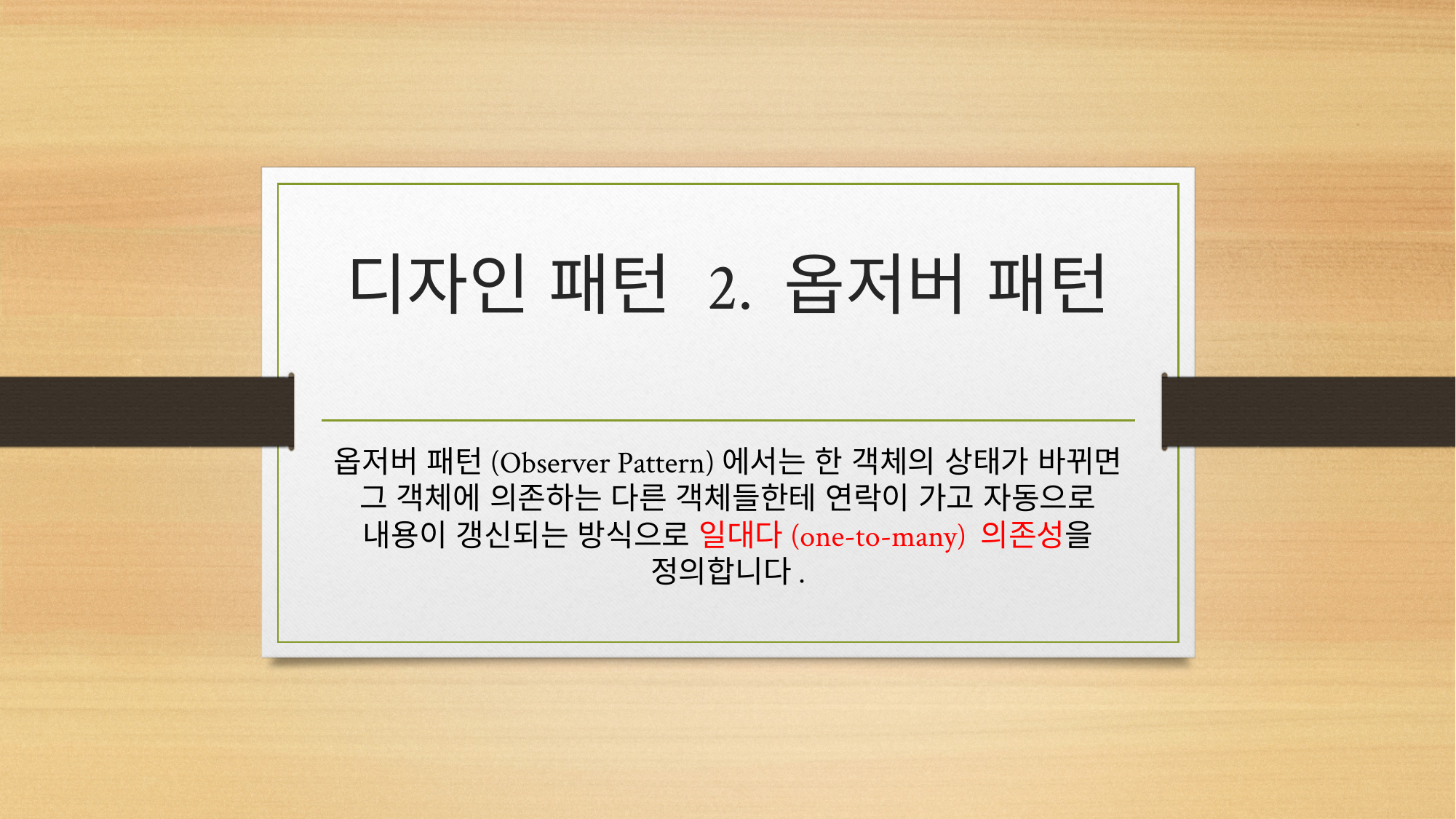

# 디자인 패턴 2. 옵저버 패턴
옵저버 패턴(Observer Pattern)에서는 한 객체의 상태가 바뀌면 그 객체에 의존하는 다른 객체들한테 연락이 가고 자동으로 내용이 갱신되는 방식으로 일대다(one-to-many) 의존성을 정의합니다.